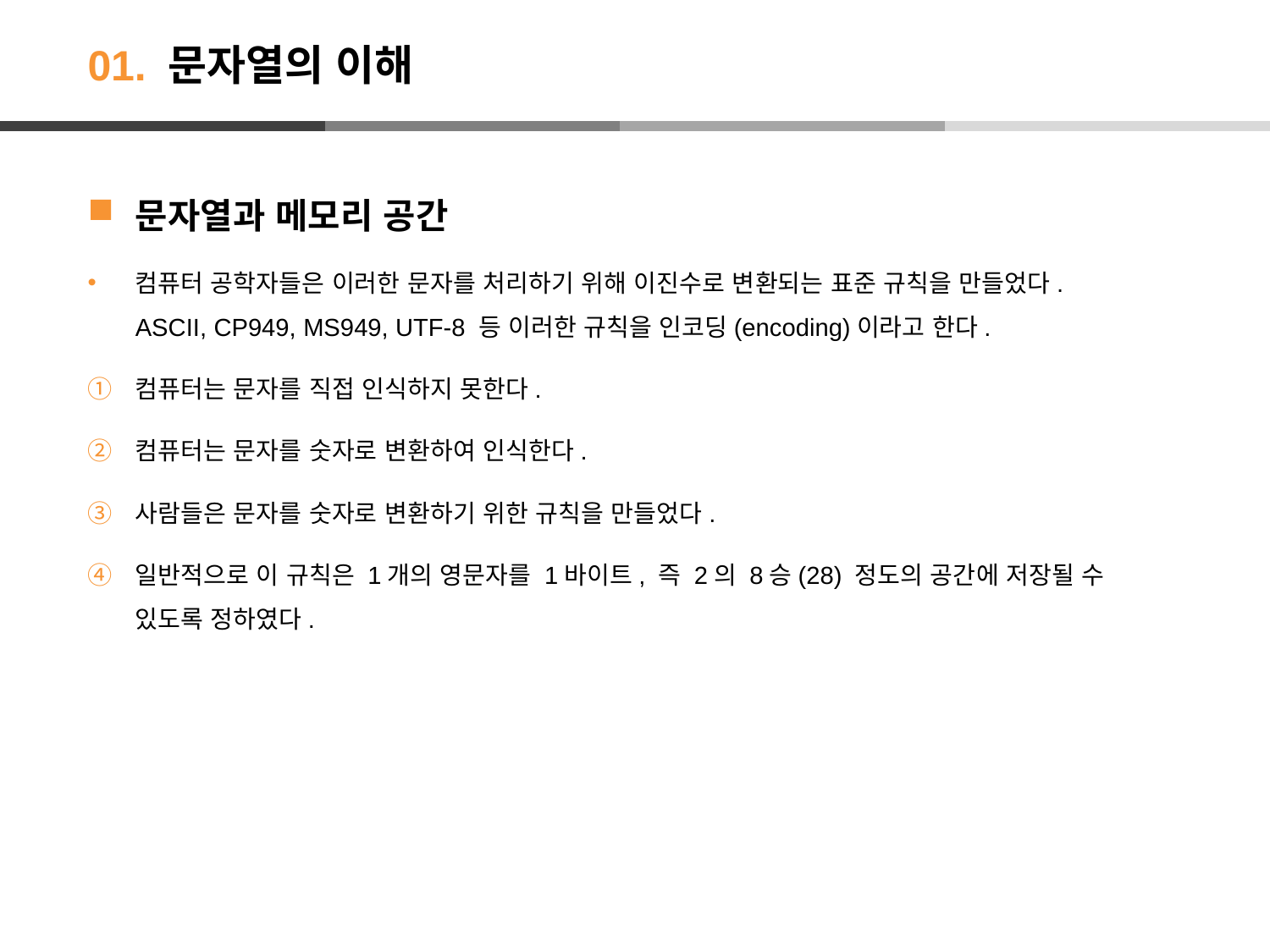

# 01. 문자열의 이해
문자열과 메모리 공간
컴퓨터 공학자들은 이러한 문자를 처리하기 위해 이진수로 변환되는 표준 규칙을 만들었다. ASCII, CP949, MS949, UTF-8 등 이러한 규칙을 인코딩(encoding)이라고 한다.
컴퓨터는 문자를 직접 인식하지 못한다.
컴퓨터는 문자를 숫자로 변환하여 인식한다.
사람들은 문자를 숫자로 변환하기 위한 규칙을 만들었다.
일반적으로 이 규칙은 1개의 영문자를 1바이트, 즉 2의 8승(28) 정도의 공간에 저장될 수 있도록 정하였다.